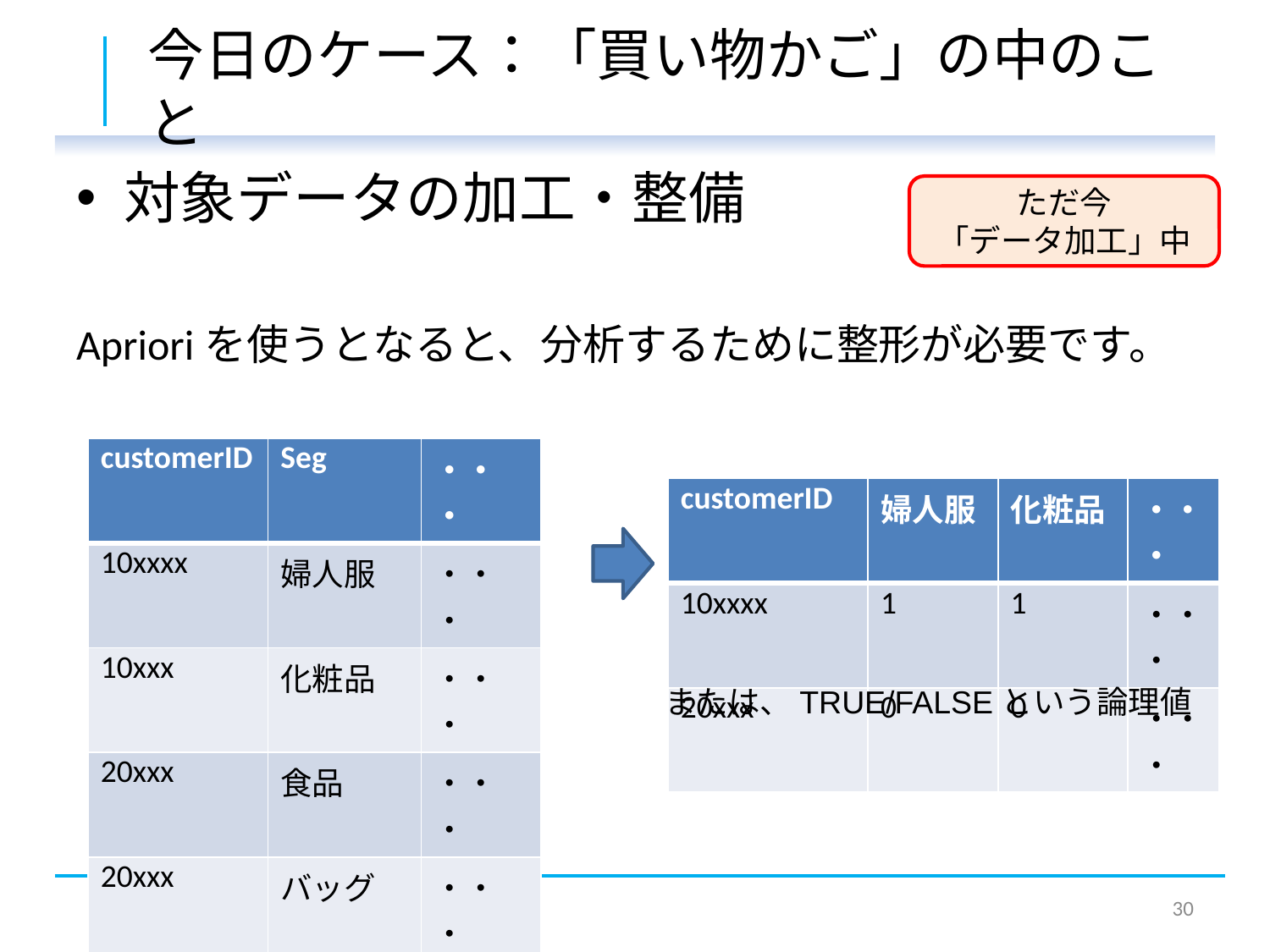

# 今日のケース：「買い物かご」の中のこと
対象データの加工・整備

Aprioriを使うとなると、分析するために整形が必要です。

ただ今
「データ加工」中
| customerID | Seg | ・・・ |
| --- | --- | --- |
| 10xxxx | 婦人服 | ・・・ |
| 10xxx | 化粧品 | ・・・ |
| 20xxx | 食品 | ・・・ |
| 20xxx | バッグ | ・・・ |
| customerID | 婦人服 | 化粧品 | ・・・ |
| --- | --- | --- | --- |
| 10xxxx | 1 | 1 | ・・・ |
| 20xxx | 0 | 0 | ・・・ |

または、TRUE/FALSEという論理値
30